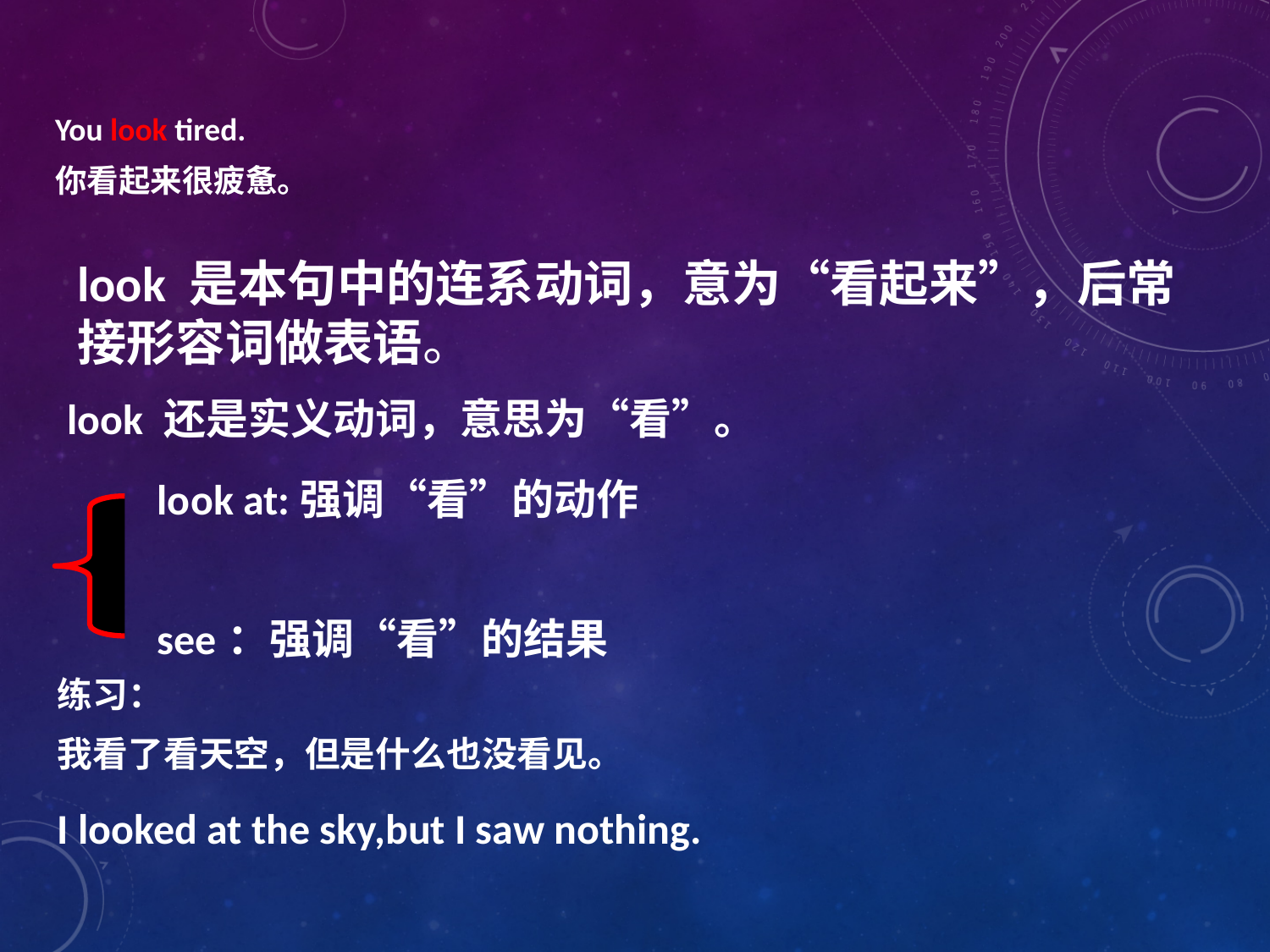

You look tired.
你看起来很疲惫。
look 是本句中的连系动词，意为“看起来”，后常接形容词做表语。
look 还是实义动词，意思为“看”。
look at:强调“看”的动作

see：强调“看”的结果
练习：
我看了看天空，但是什么也没看见。
I looked at the sky,but I saw nothing.